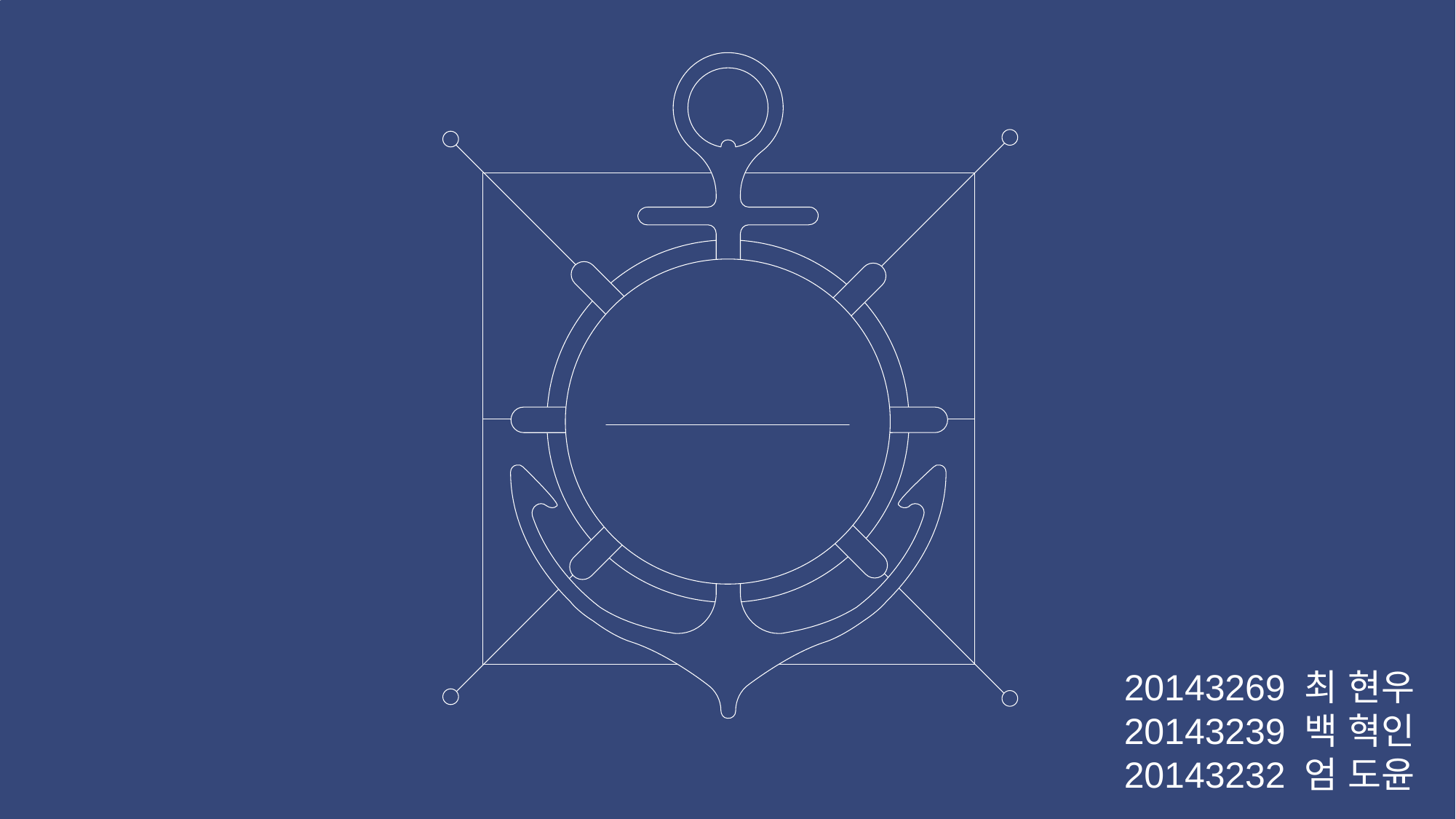

# Battle-ship
20143269 최 현우
20143239 백 혁인
20143232 엄 도윤